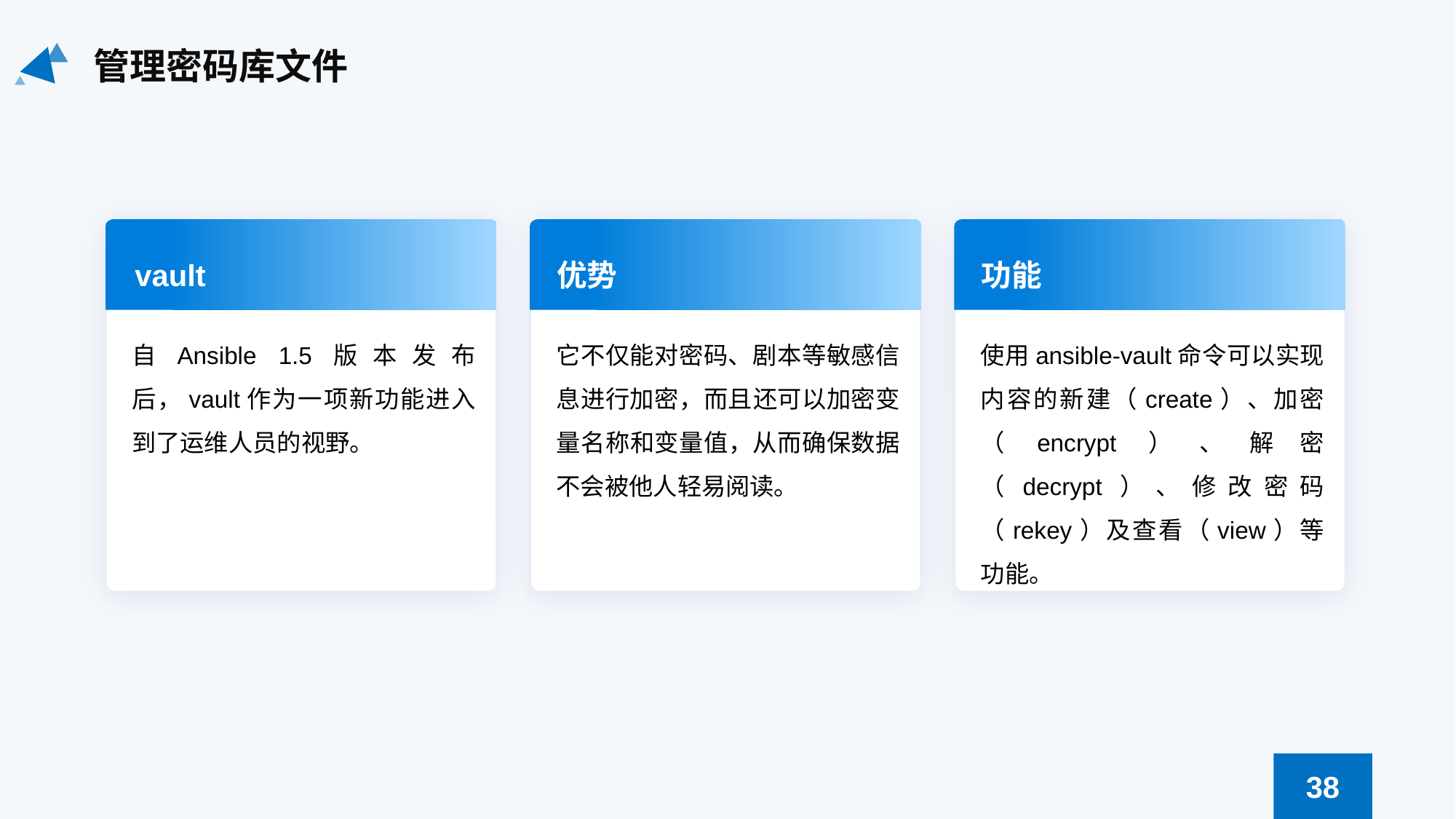

管理密码库文件

vault
优势
功能
自Ansible 1.5版本发布后，vault作为一项新功能进入到了运维人员的视野。
它不仅能对密码、剧本等敏感信息进行加密，而且还可以加密变量名称和变量值，从而确保数据不会被他人轻易阅读。
使用ansible-vault命令可以实现内容的新建（create）、加密（encrypt）、解密（decrypt）、修改密码（rekey）及查看（view）等功能。

38